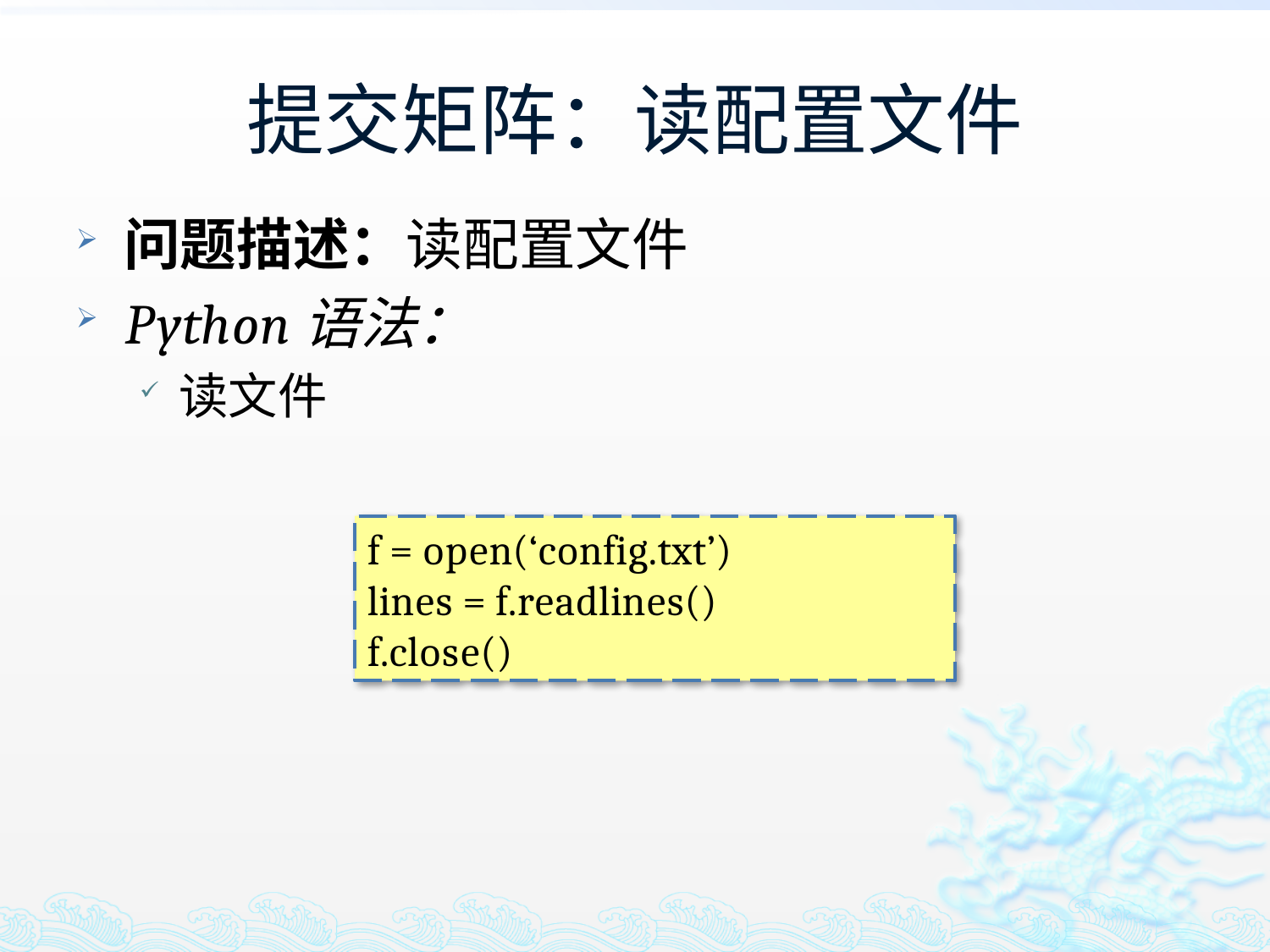

# 提交矩阵：读配置文件
问题描述：读配置文件
Python语法：
读文件
f = open(‘config.txt’)
lines = f.readlines()
f.close()